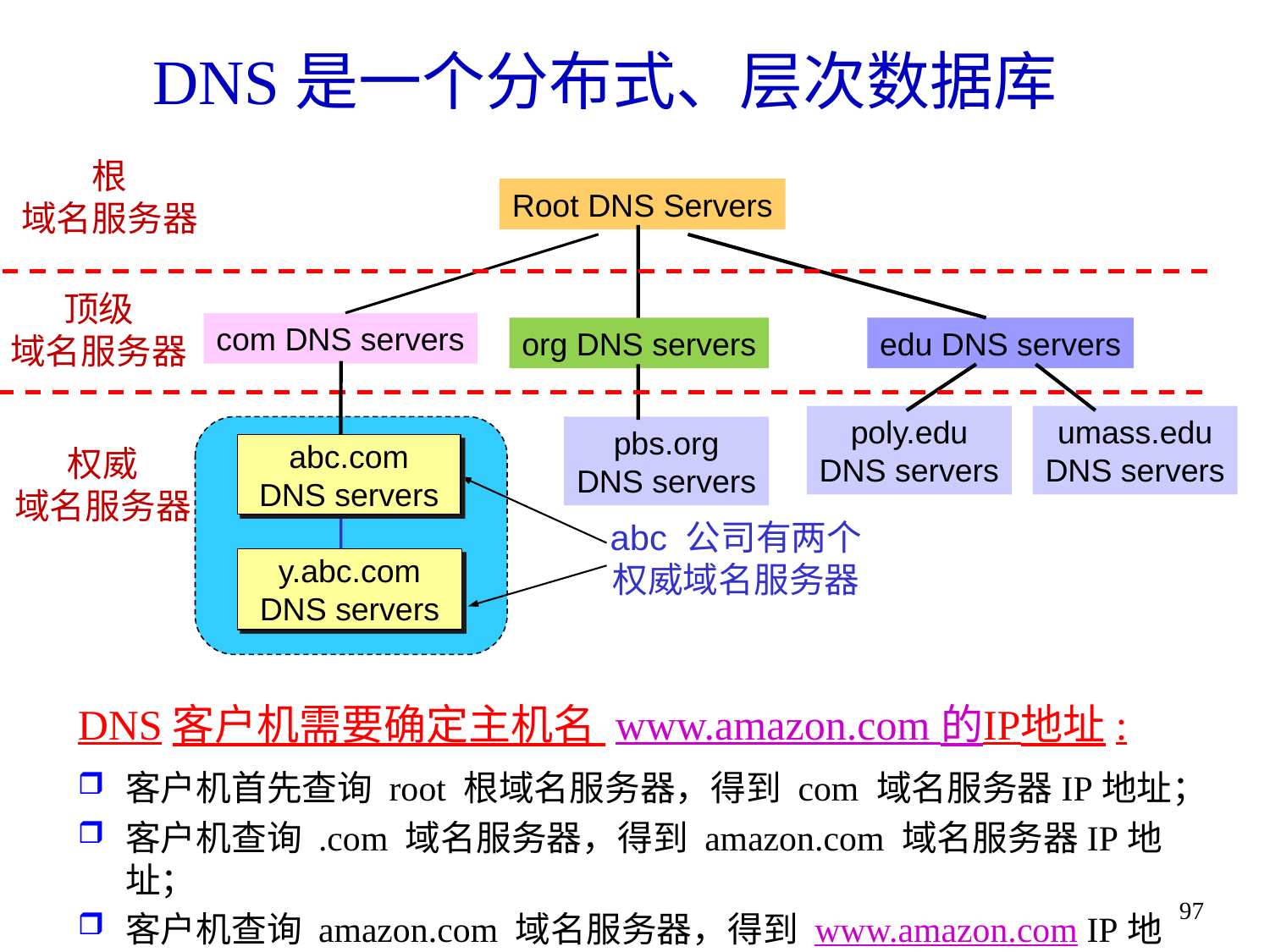

# DNS是一个分布式、层次数据库
根
域名服务器
Root DNS Servers

顶级
域名服务器
com DNS servers
org DNS servers
edu DNS servers

poly.edu
DNS servers
umass.edu
DNS servers

pbs.org
DNS servers
abc.com
DNS servers
权威
域名服务器

abc 公司有两个
权威域名服务器

y.abc.com
DNS servers

DNS客户机需要确定主机名 www.amazon.com 的IP地址:
客户机首先查询 root 根域名服务器，得到 com 域名服务器IP地址；
客户机查询 .com 域名服务器，得到 amazon.com 域名服务器IP地址；
客户机查询 amazon.com 域名服务器，得到 www.amazon.com IP地址。
97